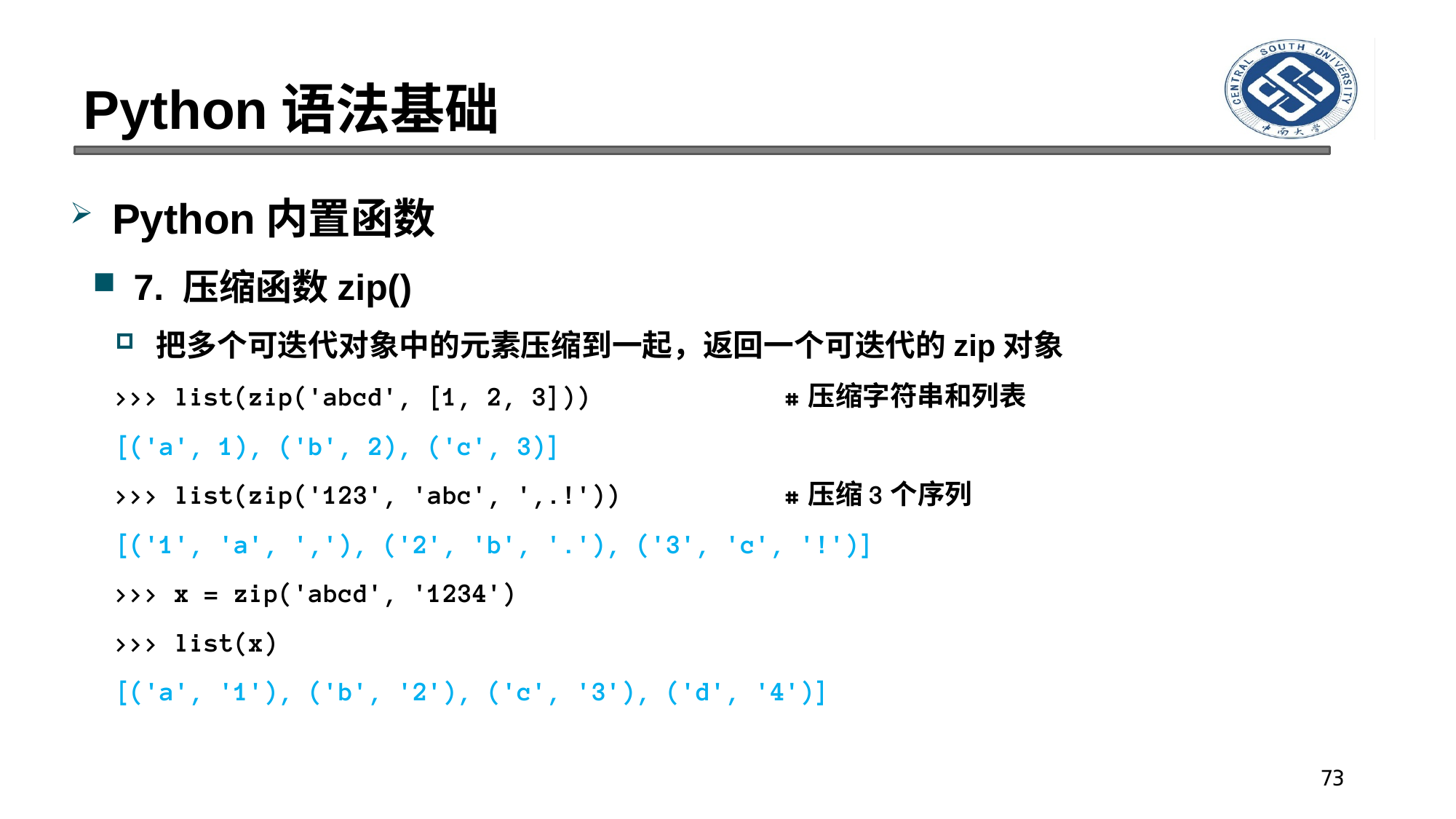

# Python语法基础
Python内置函数
7. 压缩函数zip()
把多个可迭代对象中的元素压缩到一起，返回一个可迭代的zip对象
>>> list(zip('abcd', [1, 2, 3]))             #压缩字符串和列表
[('a', 1), ('b', 2), ('c', 3)]
>>> list(zip('123', 'abc', ',.!'))           #压缩3个序列
[('1', 'a', ','), ('2', 'b', '.'), ('3', 'c', '!')]
>>> x = zip('abcd', '1234')
>>> list(x)
[('a', '1'), ('b', '2'), ('c', '3'), ('d', '4')]

73